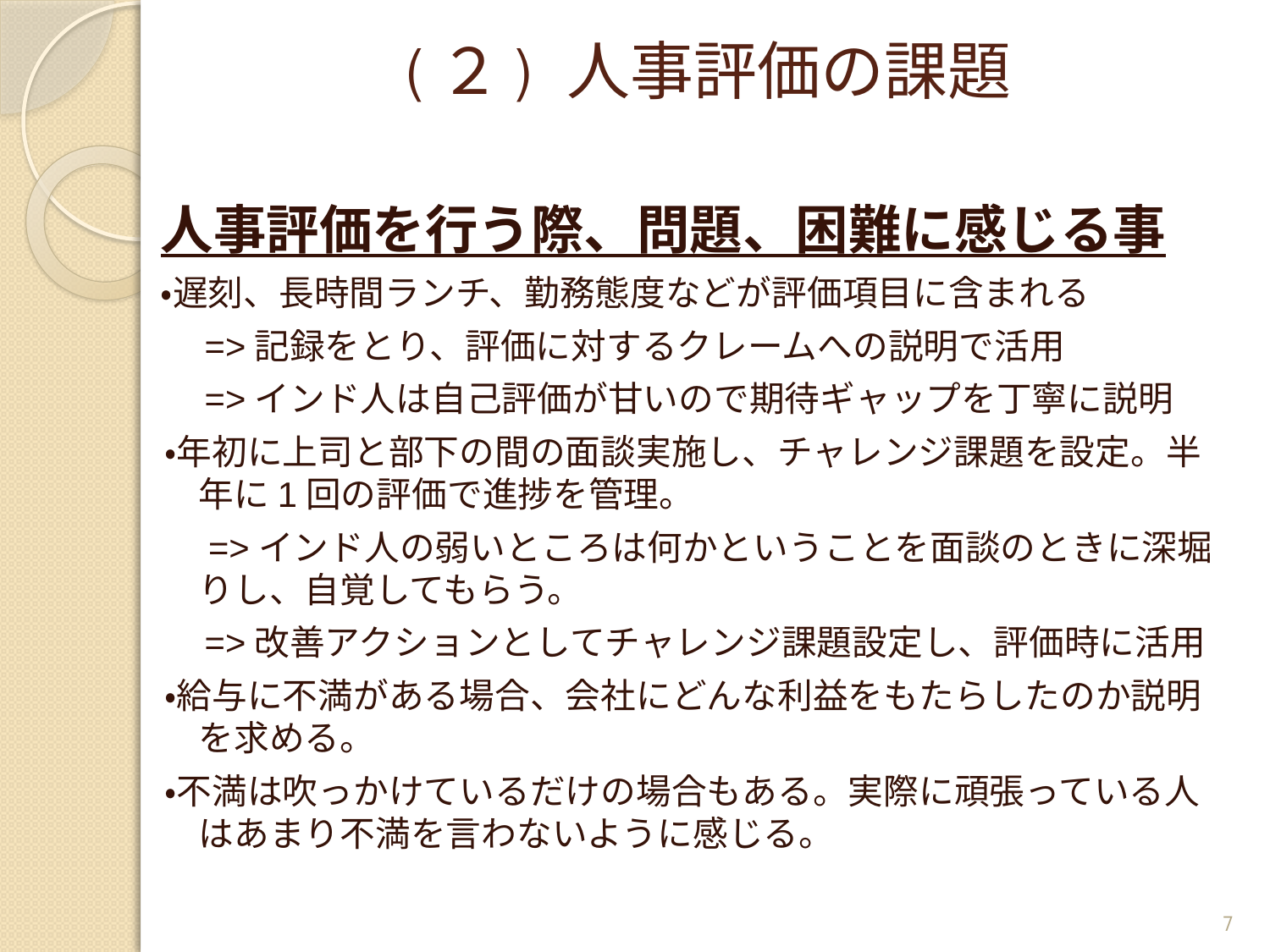

# (２) 人事評価の課題
人事評価を行う際、問題、困難に感じる事
・遅刻、長時間ランチ、勤務態度などが評価項目に含まれる
　=>記録をとり、評価に対するクレームへの説明で活用
　=>インド人は自己評価が甘いので期待ギャップを丁寧に説明
・年初に上司と部下の間の面談実施し、チャレンジ課題を設定。半年に1回の評価で進捗を管理。
　=>インド人の弱いところは何かということを面談のときに深堀りし、自覚してもらう。
　=>改善アクションとしてチャレンジ課題設定し、評価時に活用
・給与に不満がある場合、会社にどんな利益をもたらしたのか説明を求める。
・不満は吹っかけているだけの場合もある。実際に頑張っている人はあまり不満を言わないように感じる。
7